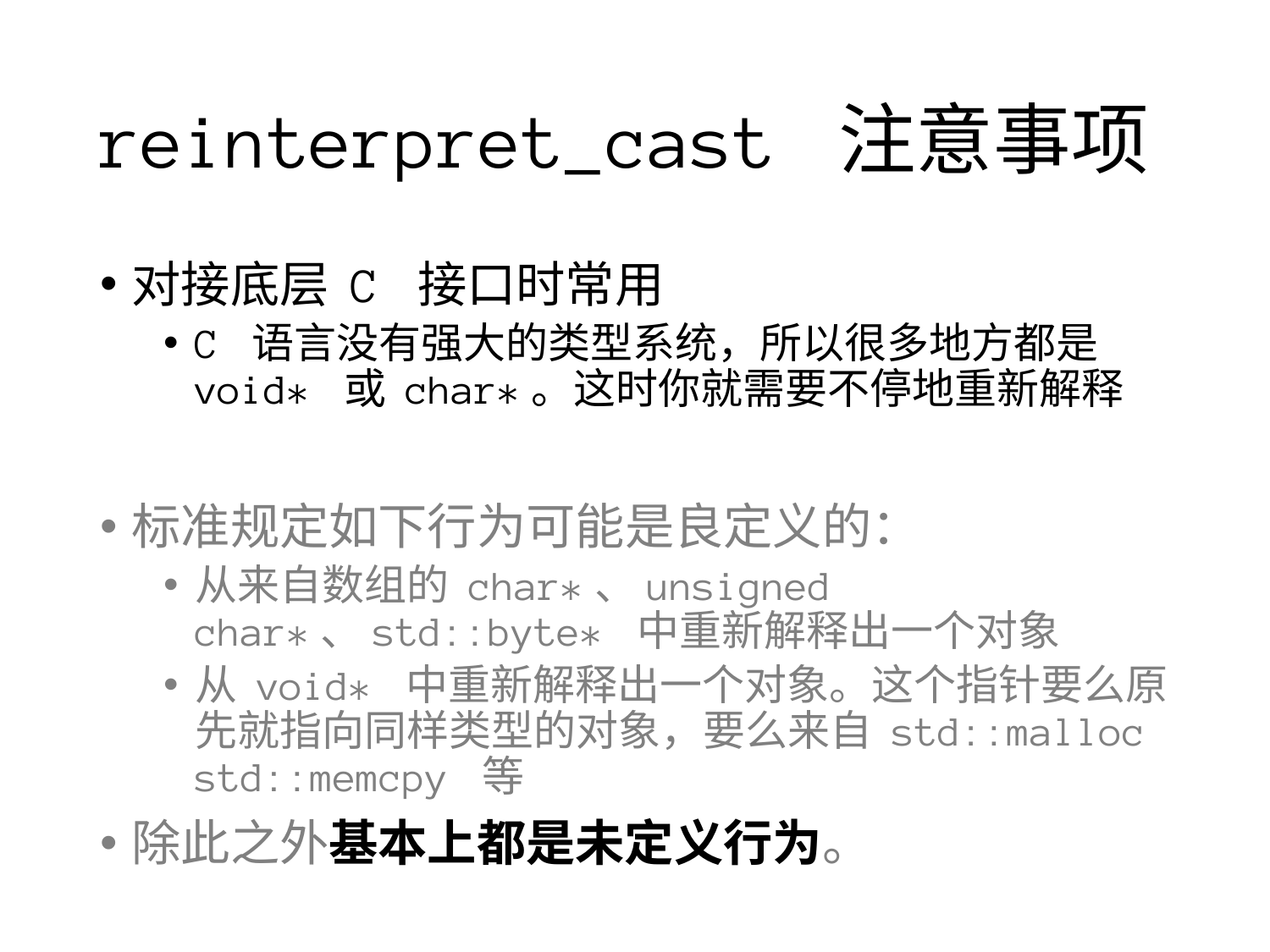

# reinterpret_cast 注意事项
对接底层 C 接口时常用
C 语言没有强大的类型系统，所以很多地方都是 void* 或 char*。这时你就需要不停地重新解释

标准规定如下行为可能是良定义的：
从来自数组的 char*、unsigned char*、std::byte* 中重新解释出一个对象
从 void* 中重新解释出一个对象。这个指针要么原先就指向同样类型的对象，要么来自 std::malloc std::memcpy 等
除此之外基本上都是未定义行为。